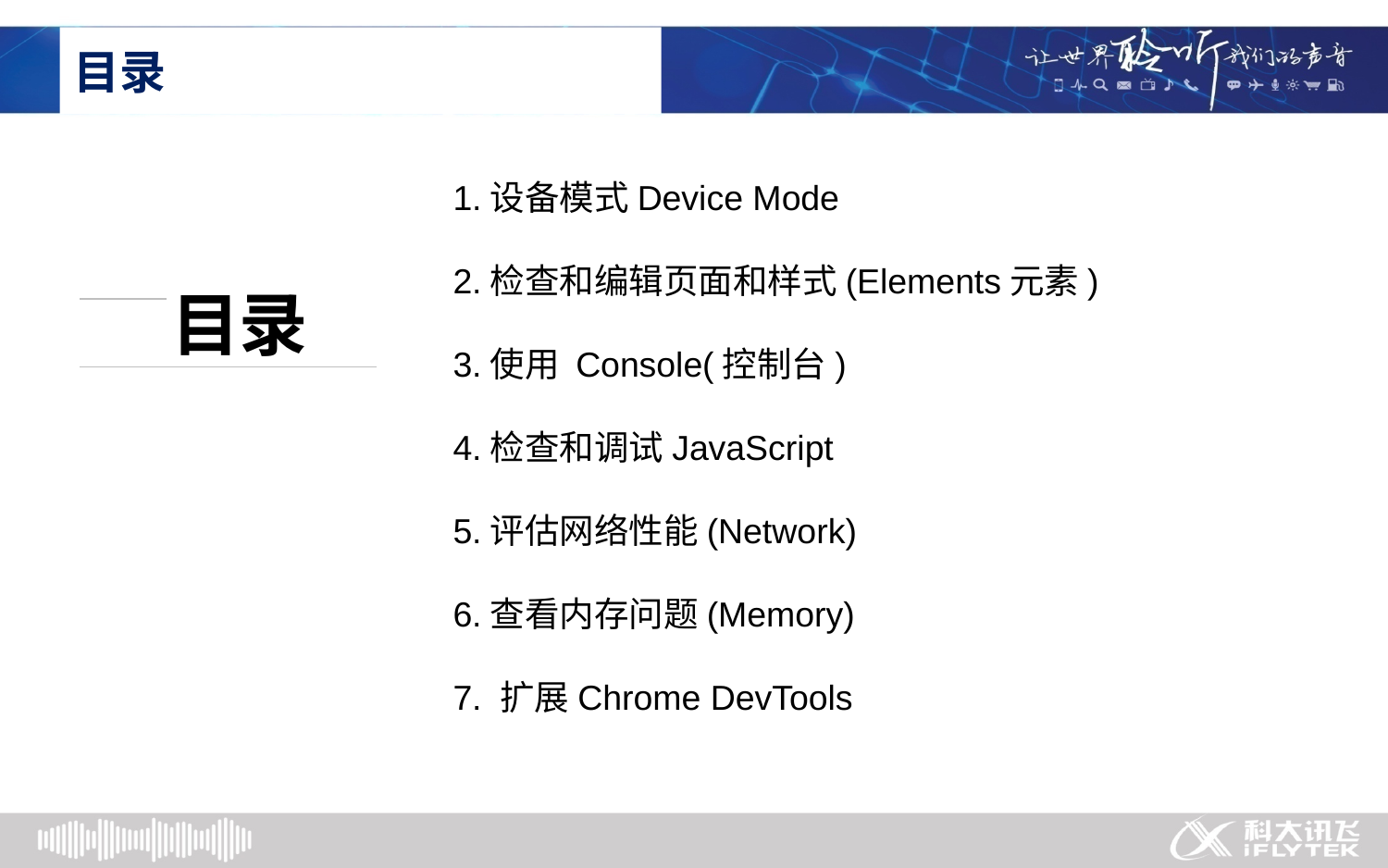

# 目录

目录
1.设备模式Device Mode

2.检查和编辑页面和样式(Elements元素)

3.使用 Console(控制台)

4.检查和调试JavaScript

5.评估网络性能(Network)

6.查看内存问题(Memory)

7. 扩展Chrome DevTools